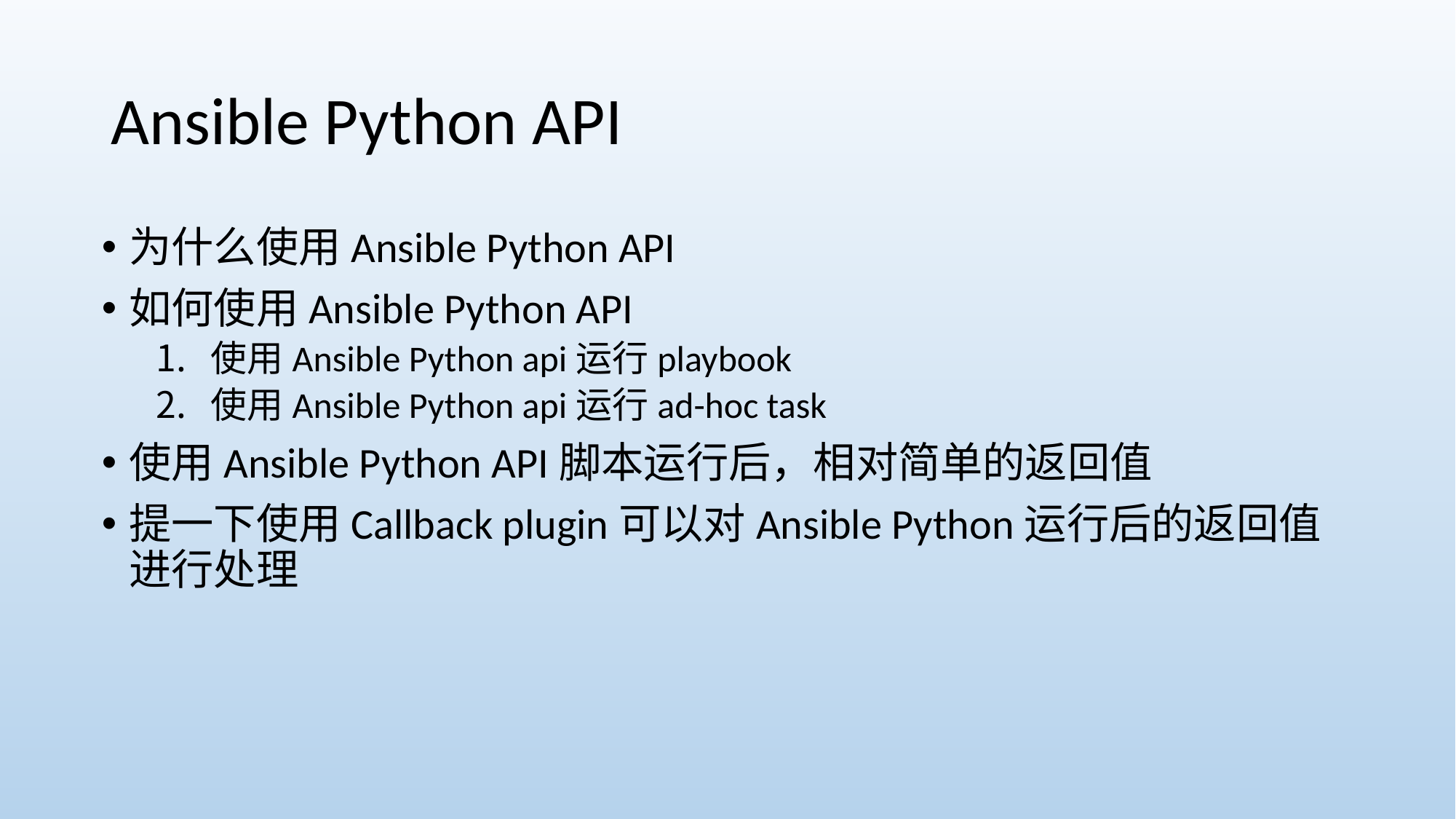

# Ansible Python API
为什么使用Ansible Python API
如何使用Ansible Python API
使用Ansible Python api运行playbook
使用Ansible Python api运行ad-hoc task
使用Ansible Python API脚本运行后，相对简单的返回值
提一下使用Callback plugin可以对Ansible Python运行后的返回值进行处理